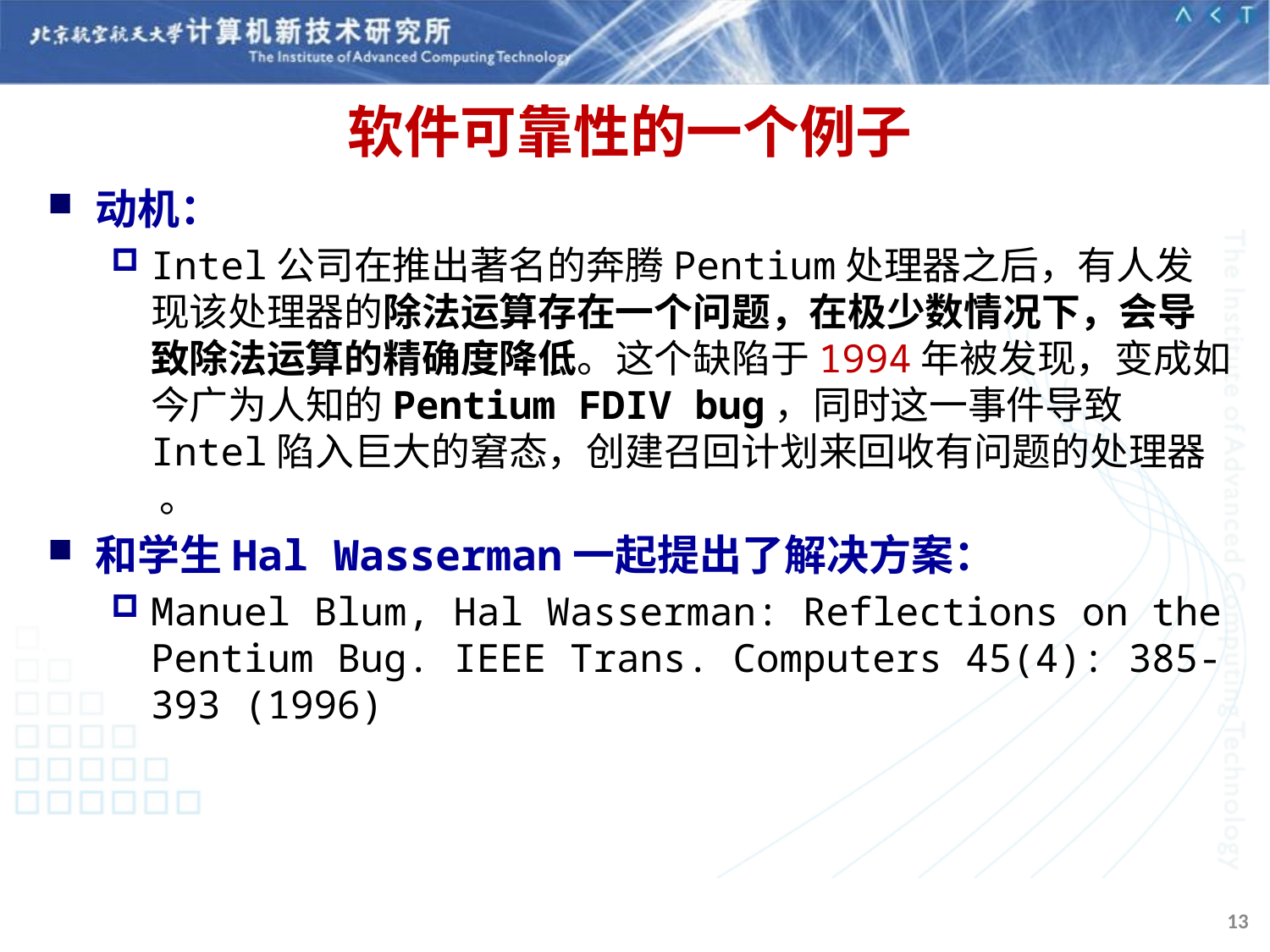

# 软件可靠性的一个例子
动机：
Intel公司在推出著名的奔腾Pentium处理器之后，有人发现该处理器的除法运算存在一个问题，在极少数情况下，会导致除法运算的精确度降低。这个缺陷于1994年被发现，变成如今广为人知的Pentium FDIV bug，同时这一事件导致Intel陷入巨大的窘态，创建召回计划来回收有问题的处理器 。
和学生Hal Wasserman一起提出了解决方案：
Manuel Blum, Hal Wasserman: Reflections on the Pentium Bug. IEEE Trans. Computers 45(4): 385-393 (1996)
13